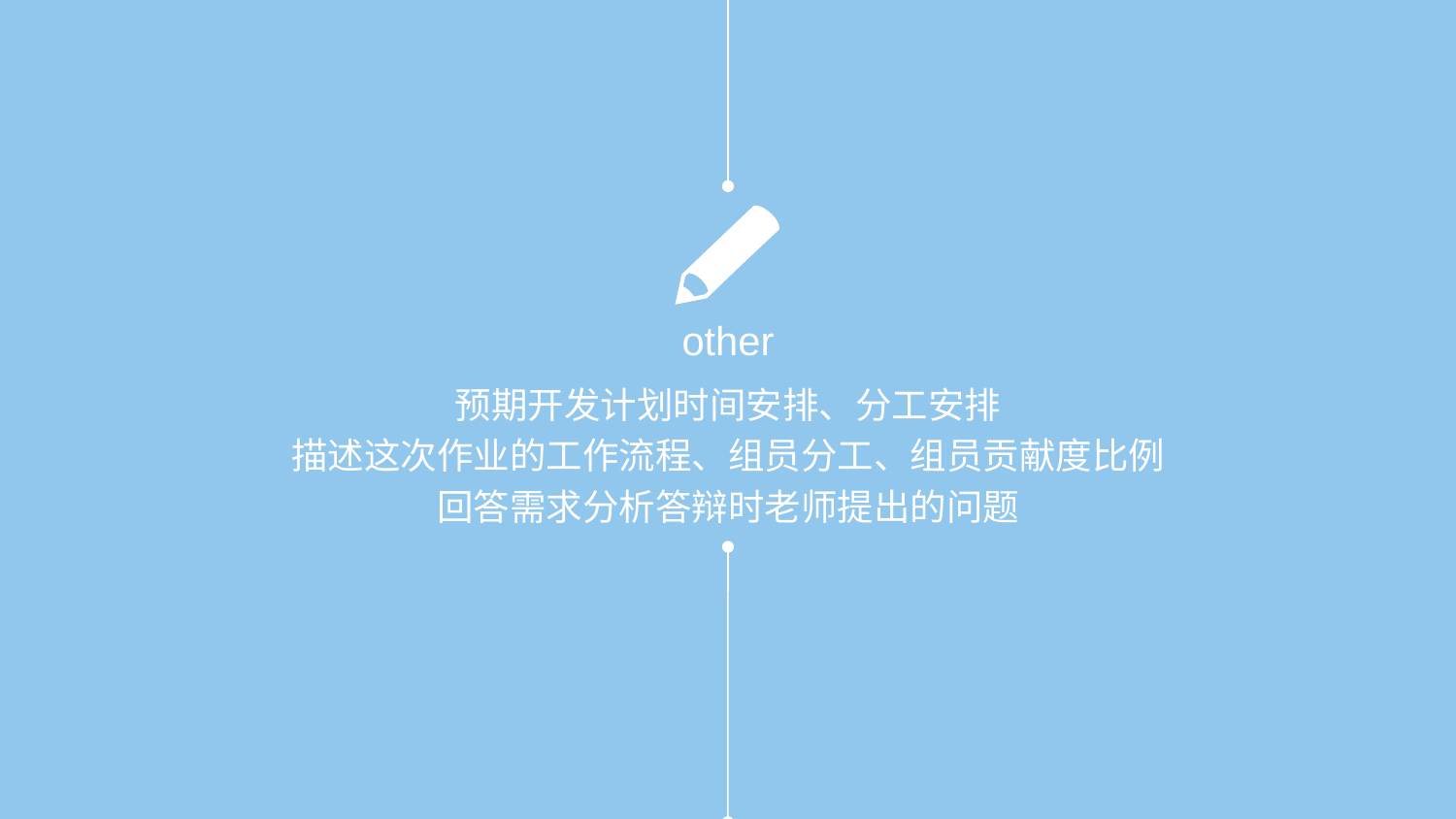

other
预期开发计划时间安排、分工安排
描述这次作业的工作流程、组员分工、组员贡献度比例
回答需求分析答辩时老师提出的问题